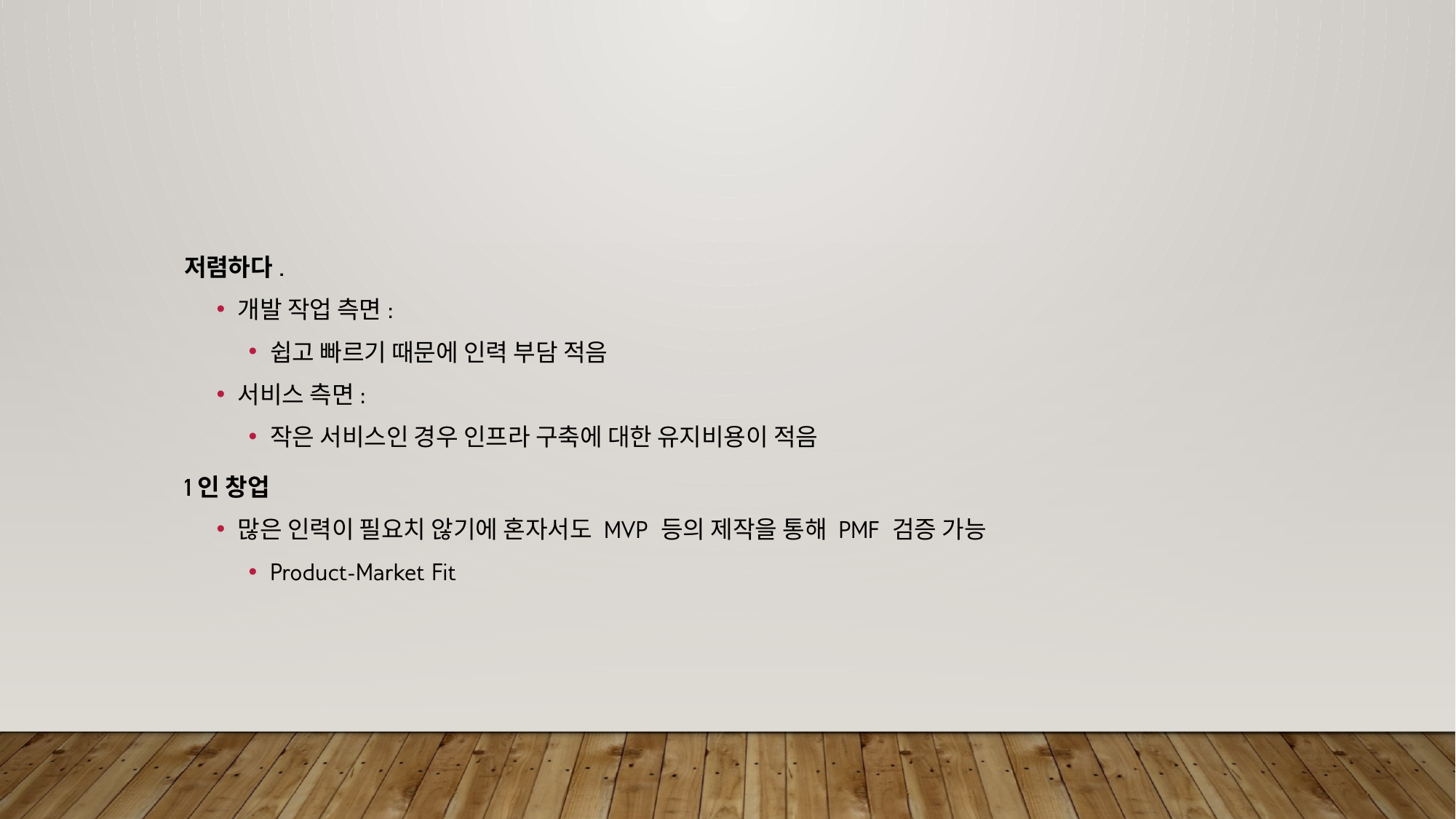

저렴하다.
개발 작업 측면:
쉽고 빠르기 때문에 인력 부담 적음
서비스 측면:
작은 서비스인 경우 인프라 구축에 대한 유지비용이 적음
1인 창업
많은 인력이 필요치 않기에 혼자서도 MVP 등의 제작을 통해 PMF 검증 가능
Product-Market Fit